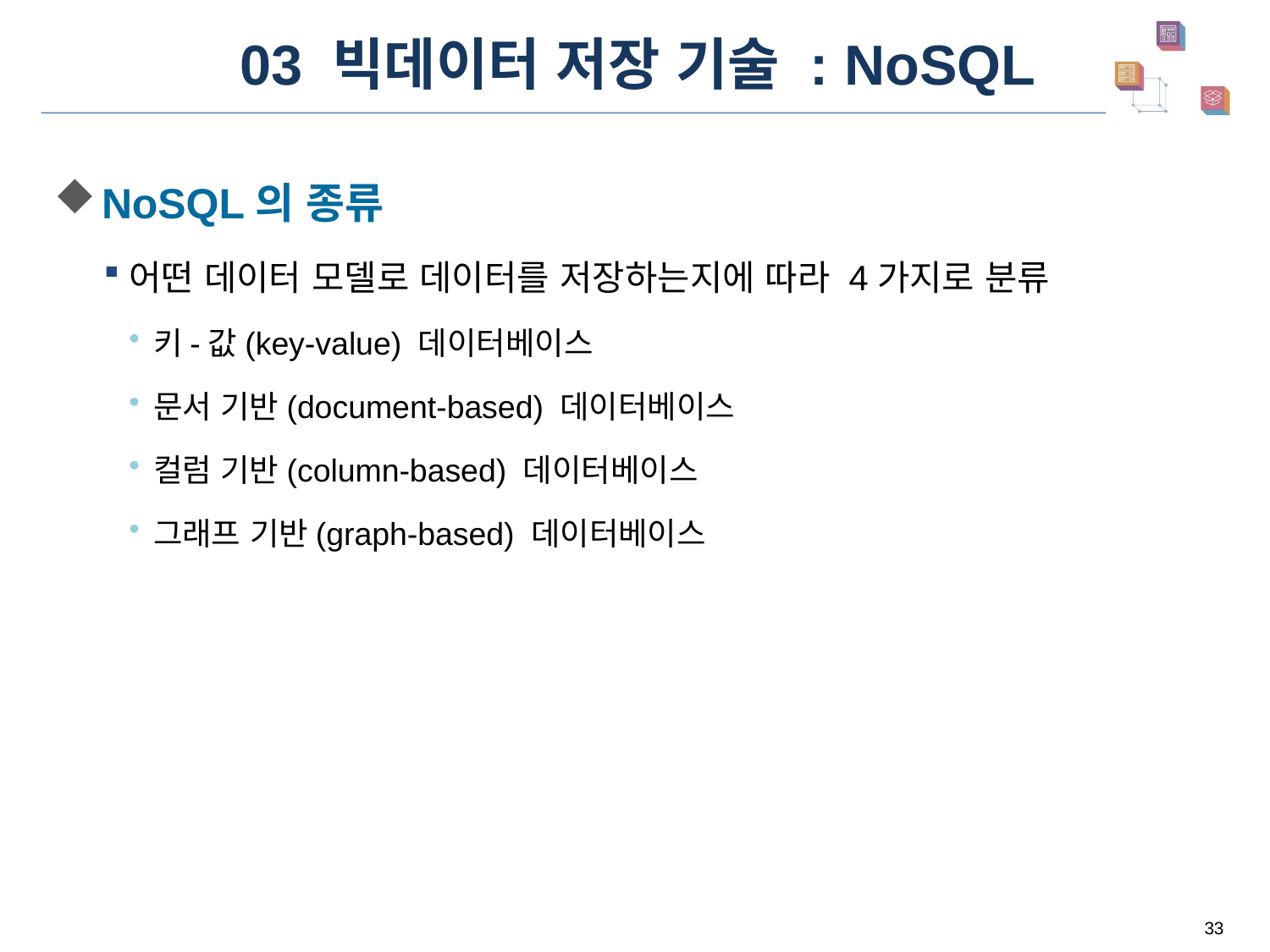

# 03 빅데이터 저장 기술 : NoSQL
NoSQL의 종류
어떤 데이터 모델로 데이터를 저장하는지에 따라 4가지로 분류
키-값(key-value) 데이터베이스
문서 기반(document-based) 데이터베이스
컬럼 기반(column-based) 데이터베이스
그래프 기반(graph-based) 데이터베이스